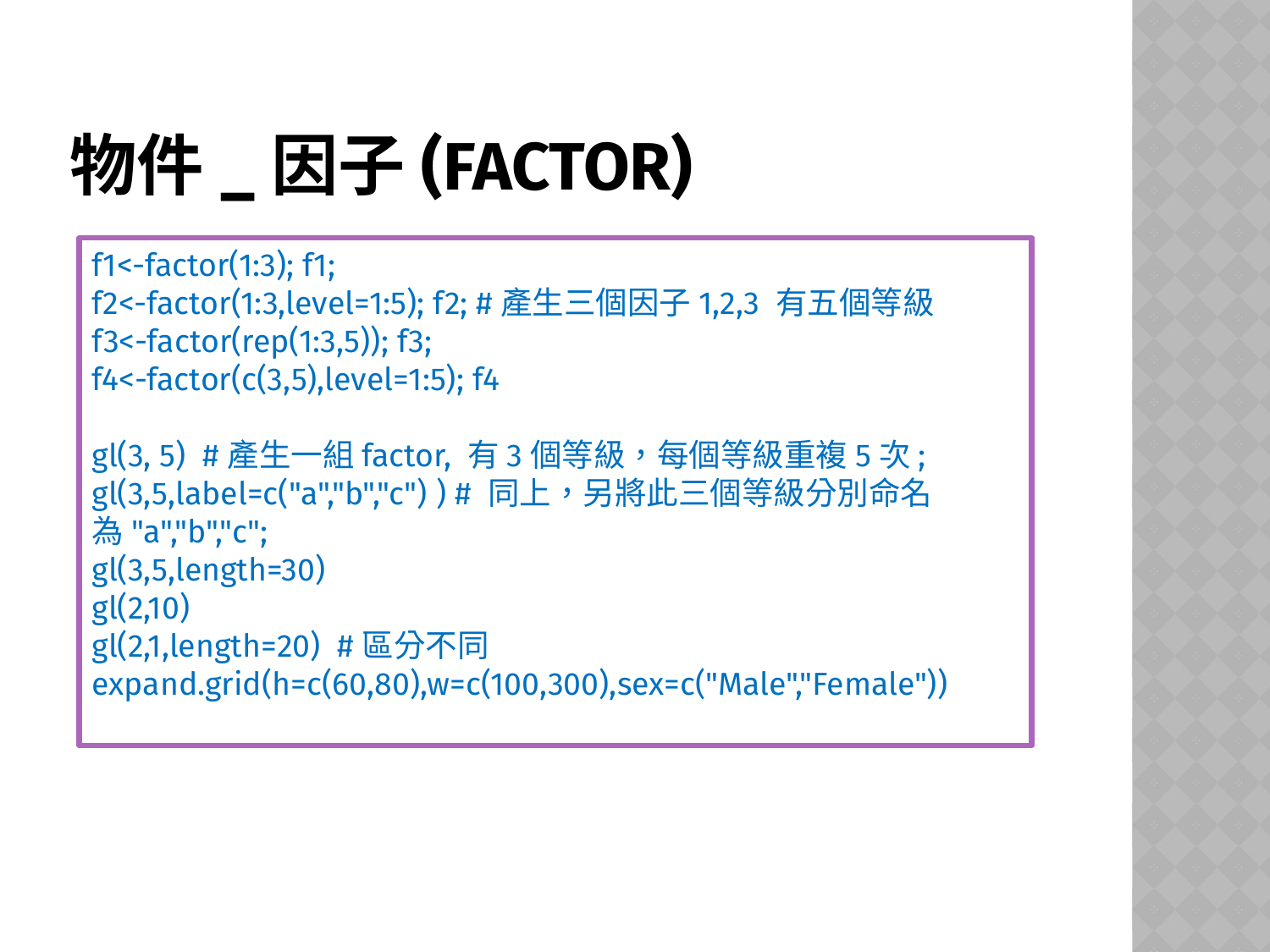

# 物件_因子(factor)

f1<-factor(1:3); f1;
f2<-factor(1:3,level=1:5); f2; #產生三個因子1,2,3 有五個等級
f3<-factor(rep(1:3,5)); f3;
f4<-factor(c(3,5),level=1:5); f4

gl(3, 5)  #產生一組factor, 有3個等級，每個等級重複5次;
gl(3,5,label=c("a","b","c") ) # 同上，另將此三個等級分別命名為"a","b","c";
gl(3,5,length=30)
gl(2,10)
gl(2,1,length=20)  #區分不同
expand.grid(h=c(60,80),w=c(100,300),sex=c("Male","Female"))